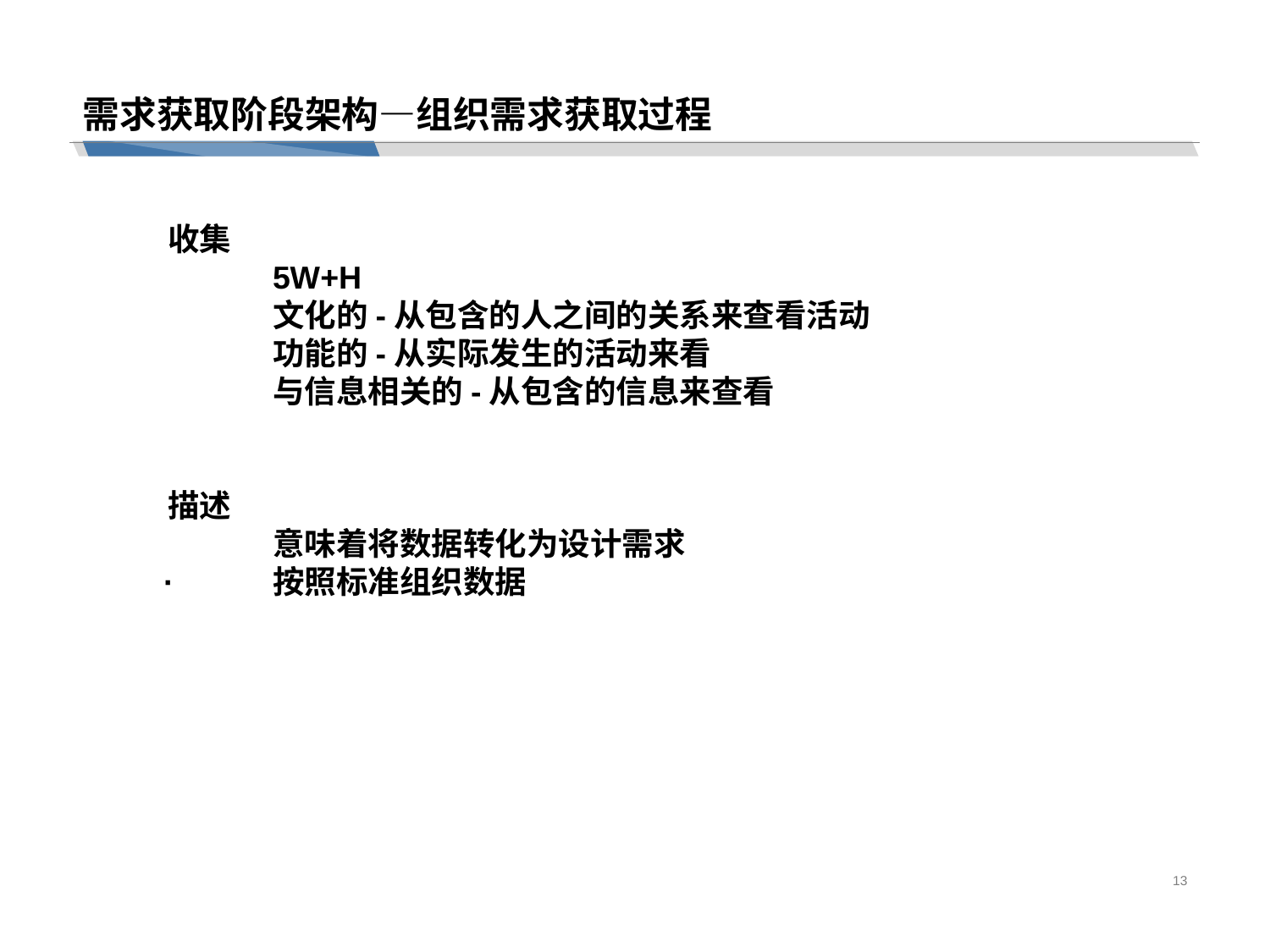

# 需求获取阶段架构—组织需求获取过程
  收集
	5W+H
  	文化的-从包含的人之间的关系来查看活动
	功能的-从实际发生的活动来看
	与信息相关的-从包含的信息来查看

  描述
	意味着将数据转化为设计需求
  ·	按照标准组织数据

13